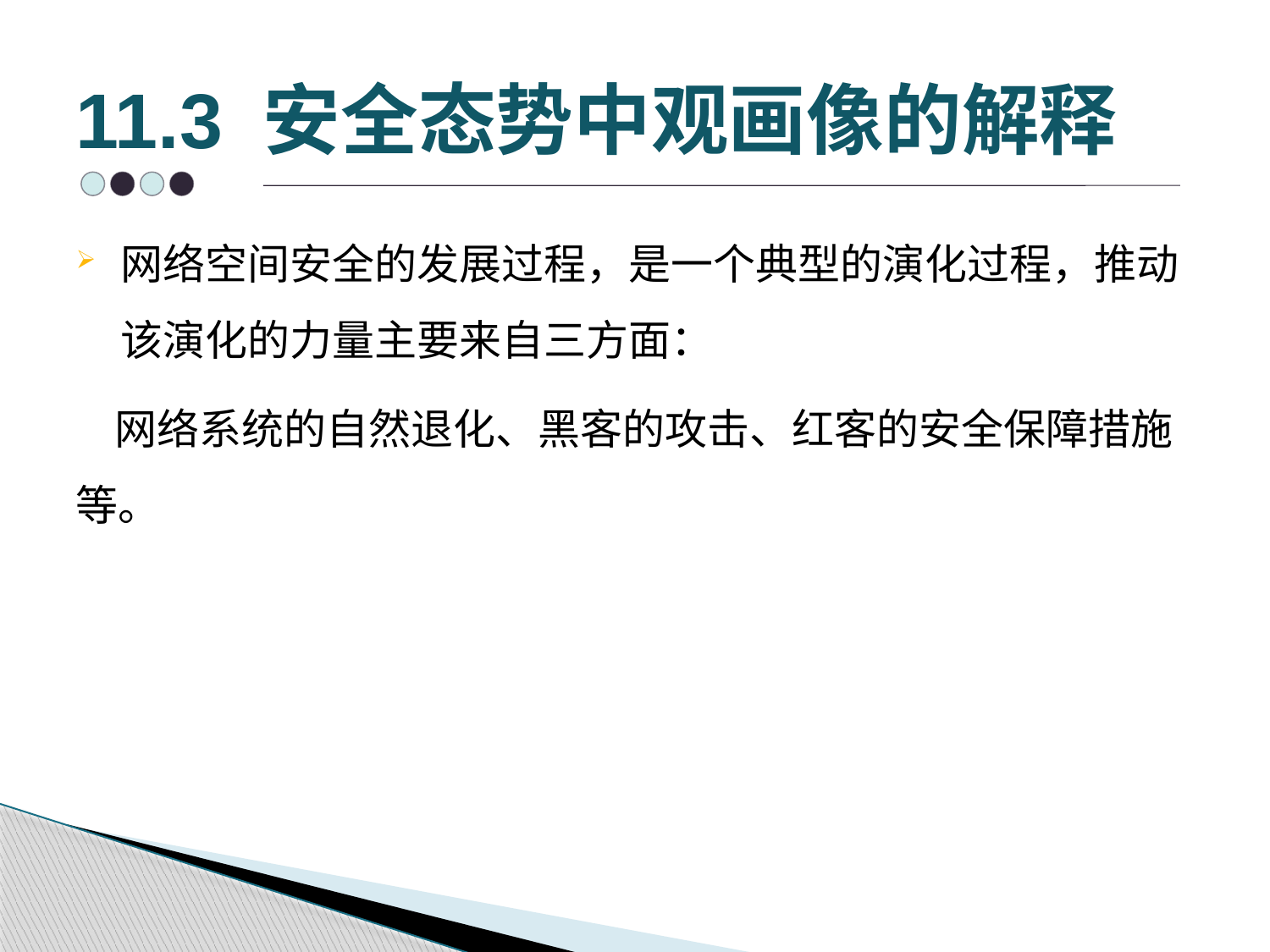

# 11.3 安全态势中观画像的解释

网络空间安全的发展过程，是一个典型的演化过程，推动该演化的力量主要来自三方面：
   网络系统的自然退化、黑客的攻击、红客的安全保障措施等。